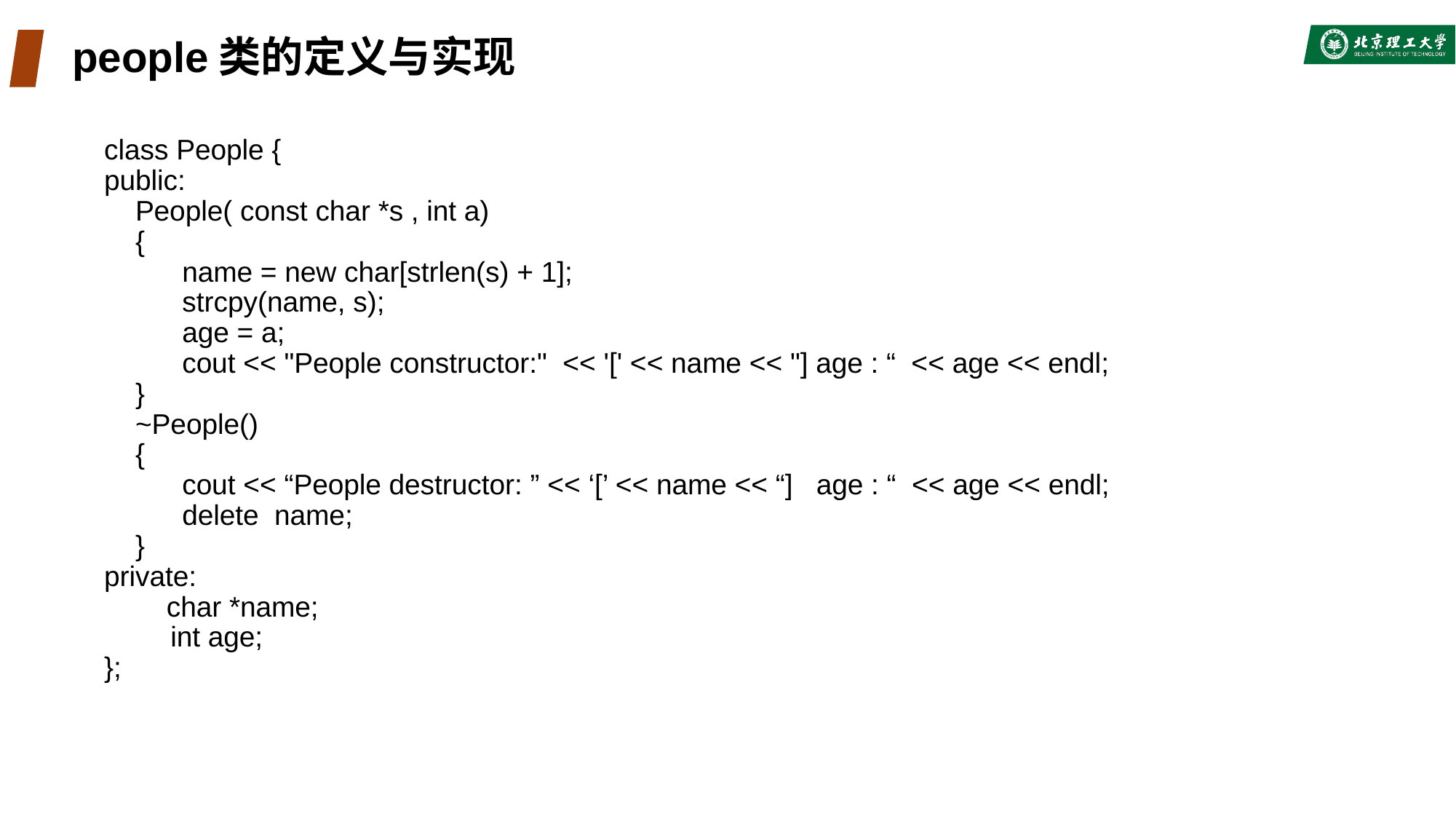

# people类的定义与实现
class People {
public:
    People( const char *s , int a)
    {
          name = new char[strlen(s) + 1];
          strcpy(name, s);
          age = a;
          cout << "People constructor:"  << '[' << name << "] age : “  << age << endl;
    }
    ~People()
    {
          cout << “People destructor: ” << ‘[’ << name << “]   age : “  << age << endl;
          delete  name;
    }
private:
        char *name;
	     int age;
};